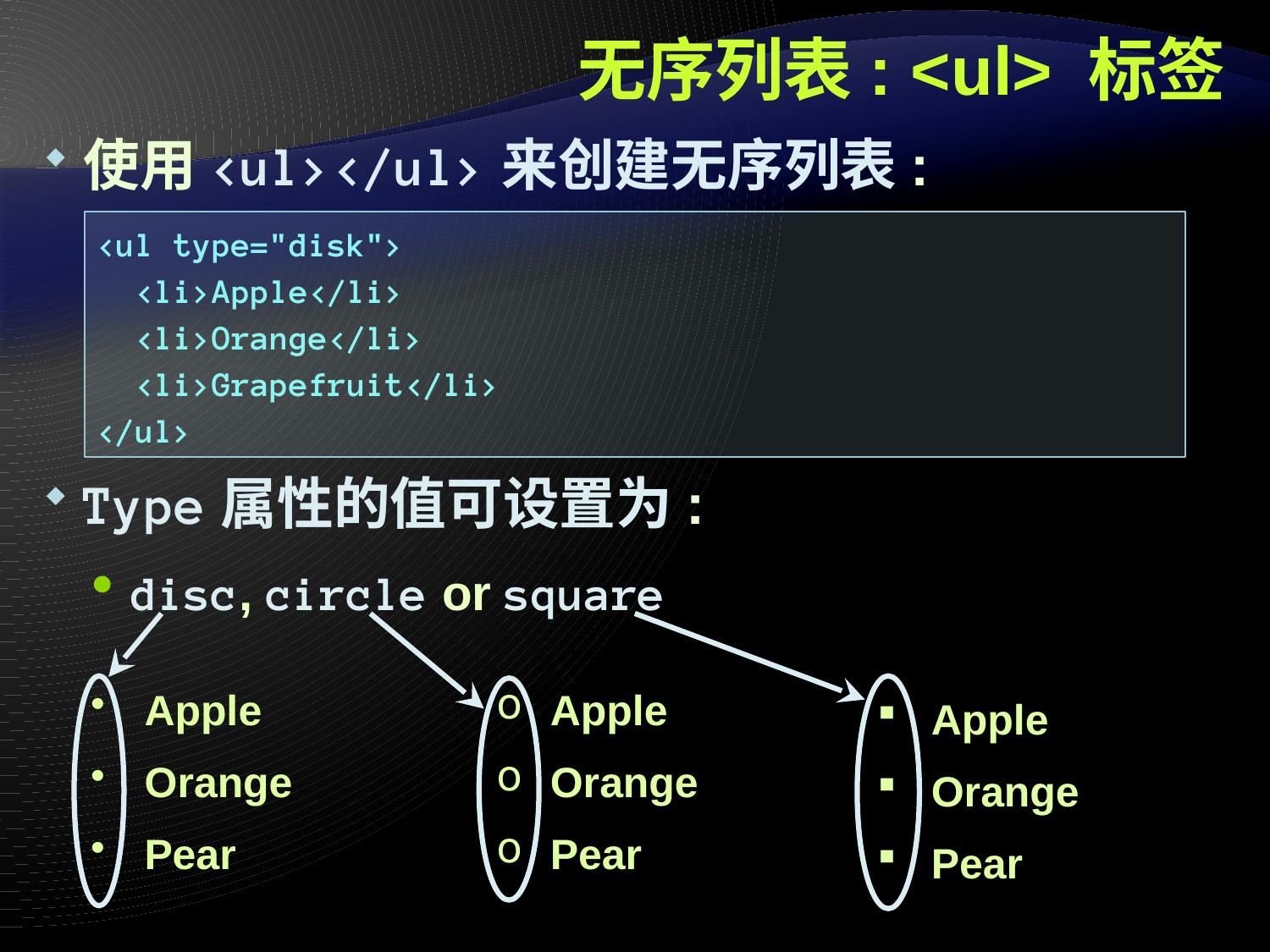

# 无序列表: <ul> 标签
使用<ul></ul>来创建无序列表:

Type属性的值可设置为:
disc, circle or square
<ul type="disk">
  <li>Apple</li>
  <li>Orange</li>
  <li>Grapefruit</li>
</ul>

  Apple
  Orange
  Pear
  Apple
  Orange
  Pear

  Apple
  Orange
  Pear
47